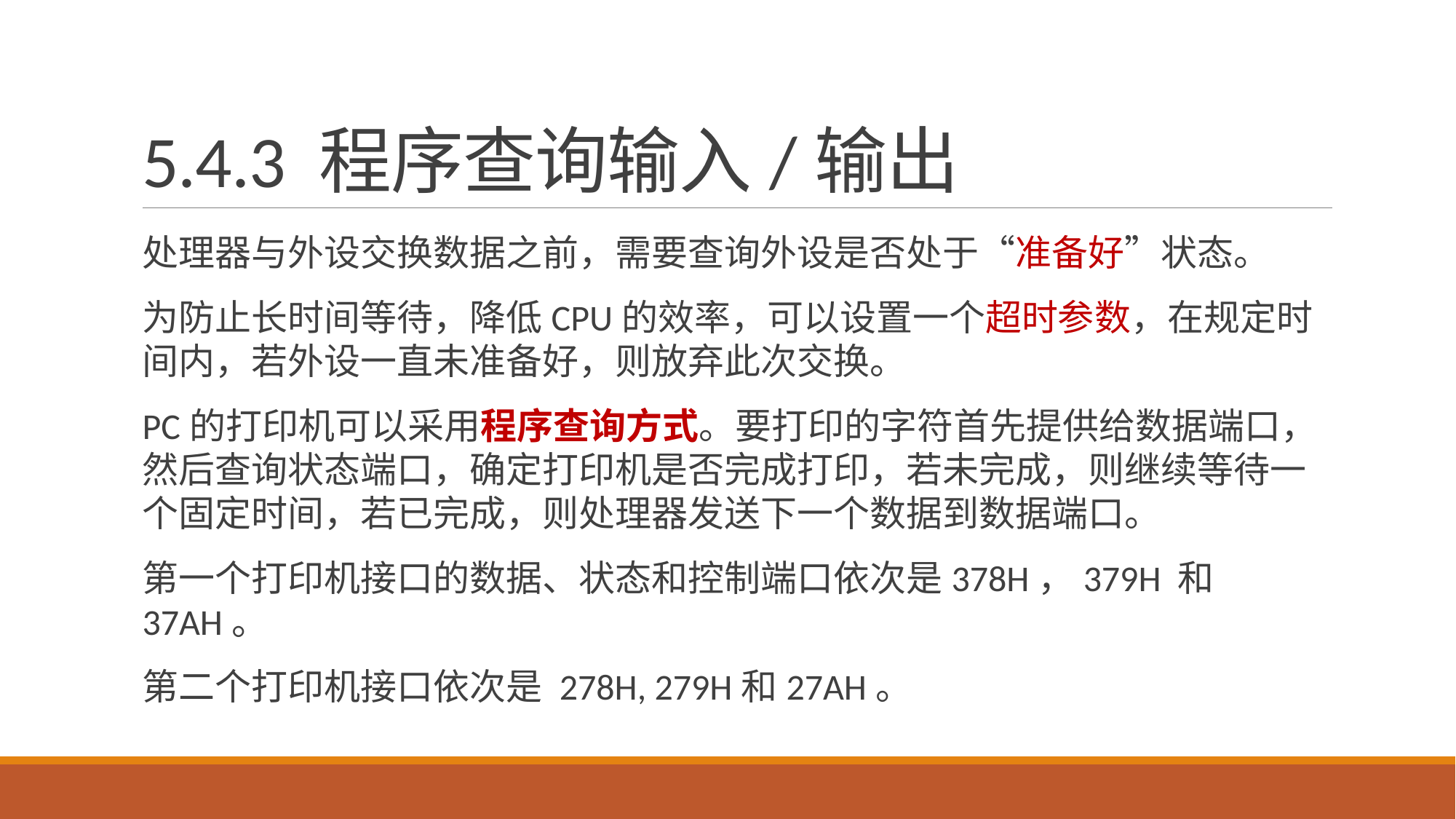

# 5.4.3 程序查询输入/输出
处理器与外设交换数据之前，需要查询外设是否处于“准备好”状态。
为防止长时间等待，降低CPU的效率，可以设置一个超时参数，在规定时间内，若外设一直未准备好，则放弃此次交换。
PC的打印机可以采用程序查询方式。要打印的字符首先提供给数据端口，然后查询状态端口，确定打印机是否完成打印，若未完成，则继续等待一个固定时间，若已完成，则处理器发送下一个数据到数据端口。
第一个打印机接口的数据、状态和控制端口依次是378H，379H 和 37AH。
第二个打印机接口依次是 278H, 279H和27AH。